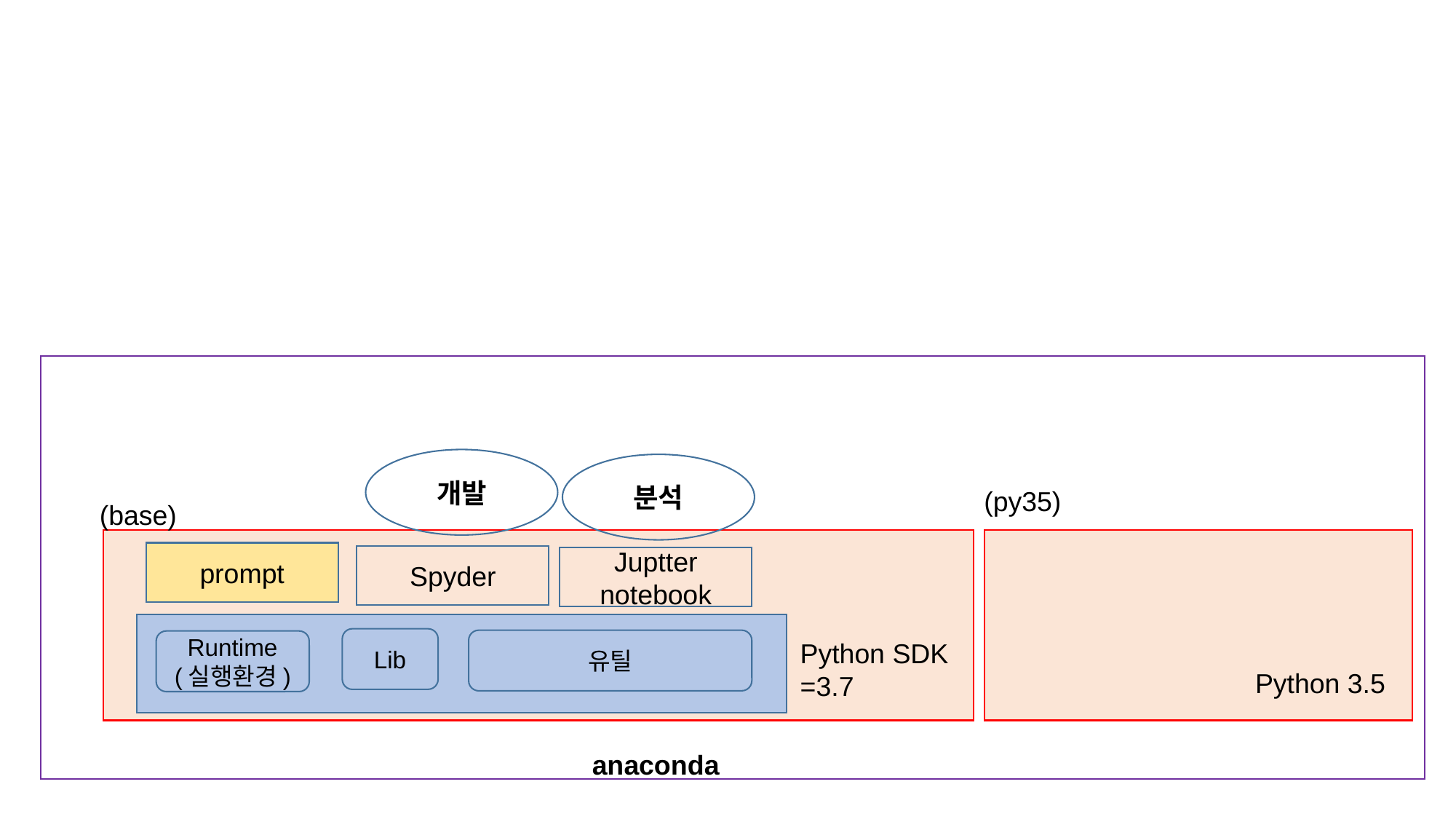

개발
분석
(py35)
(base)

prompt
Spyder
Juptter notebook

Lib
유틸
Python SDK
=3.7
Runtime
(실행환경)
Python 3.5
anaconda